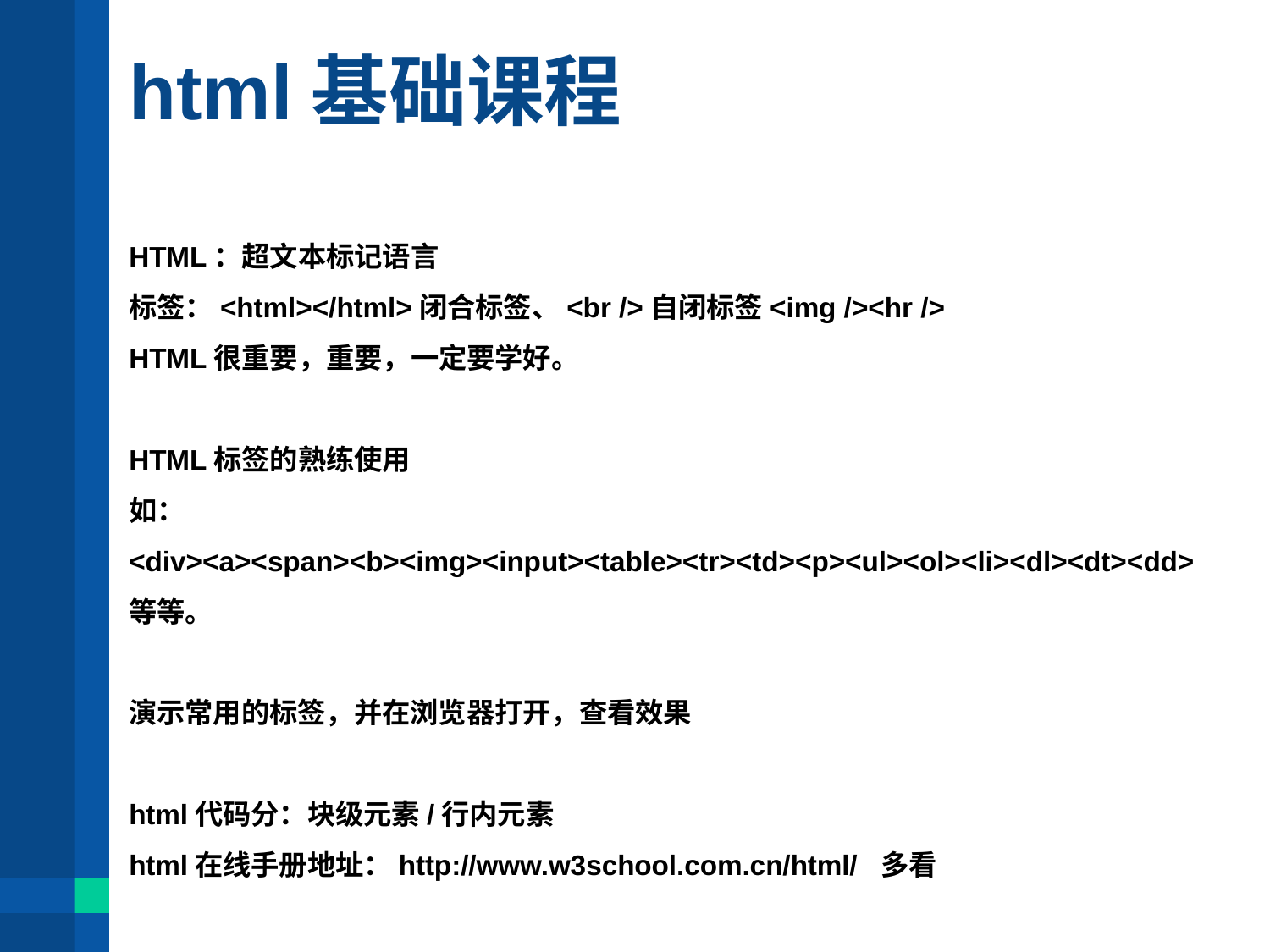

# html基础课程
HTML：超文本标记语言
标签：<html></html>闭合标签、<br />自闭标签<img /><hr />
HTML很重要，重要，一定要学好。

HTML标签的熟练使用
如：<div><a><span><b><img><input><table><tr><td><p><ul><ol><li><dl><dt><dd>
等等。

演示常用的标签，并在浏览器打开，查看效果

html代码分：块级元素/行内元素
html在线手册地址：http://www.w3school.com.cn/html/  多看